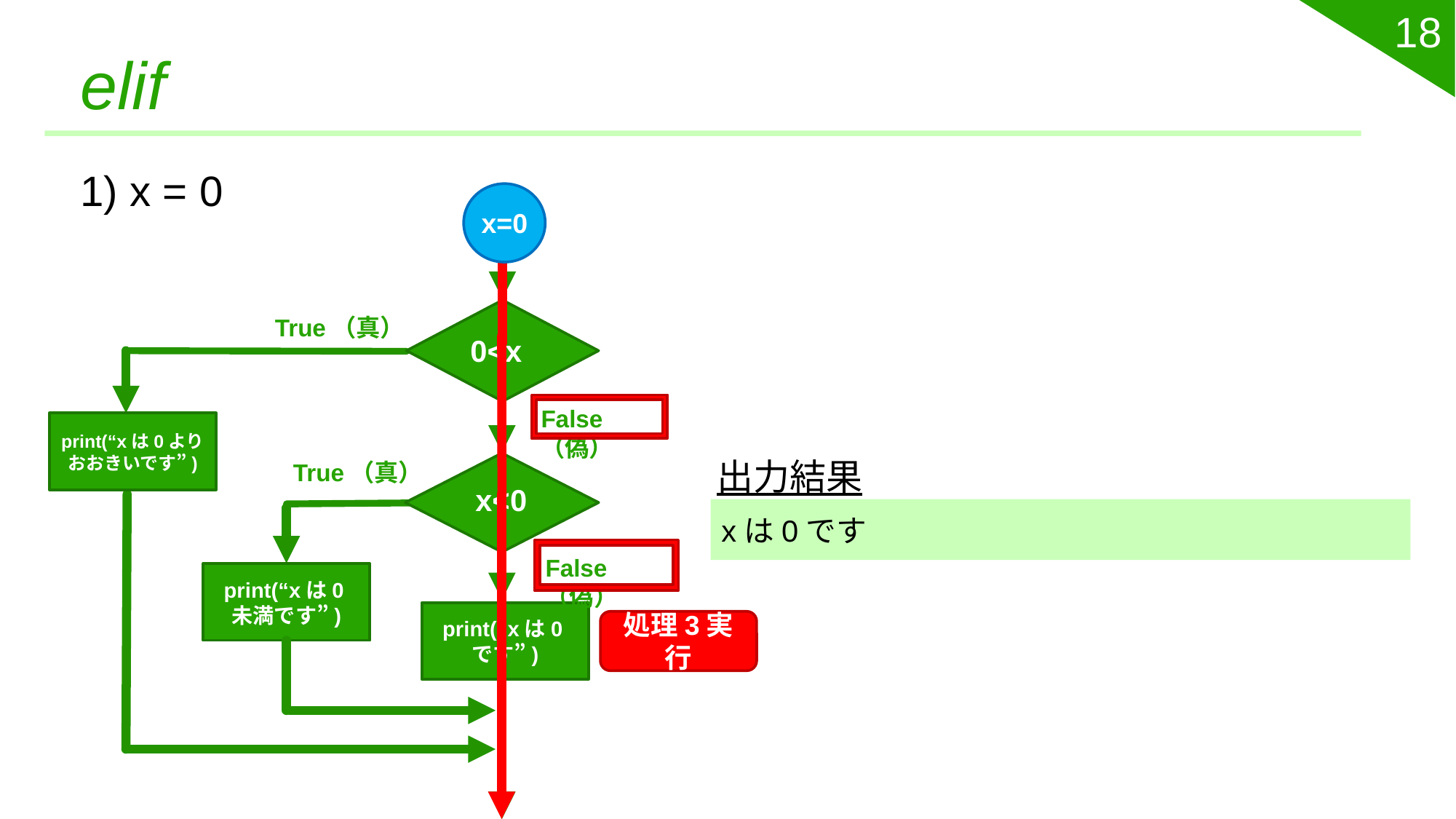

18
# elif
1) x = 0

x=0
x=0

True（真）
0<x

False（偽）
print(“xは0よりおおきいです”)
出力結果
True（真）

x<0

xは0です

False（偽）
print(“xは0未満です”)
print(“xは0です”)
処理3実行